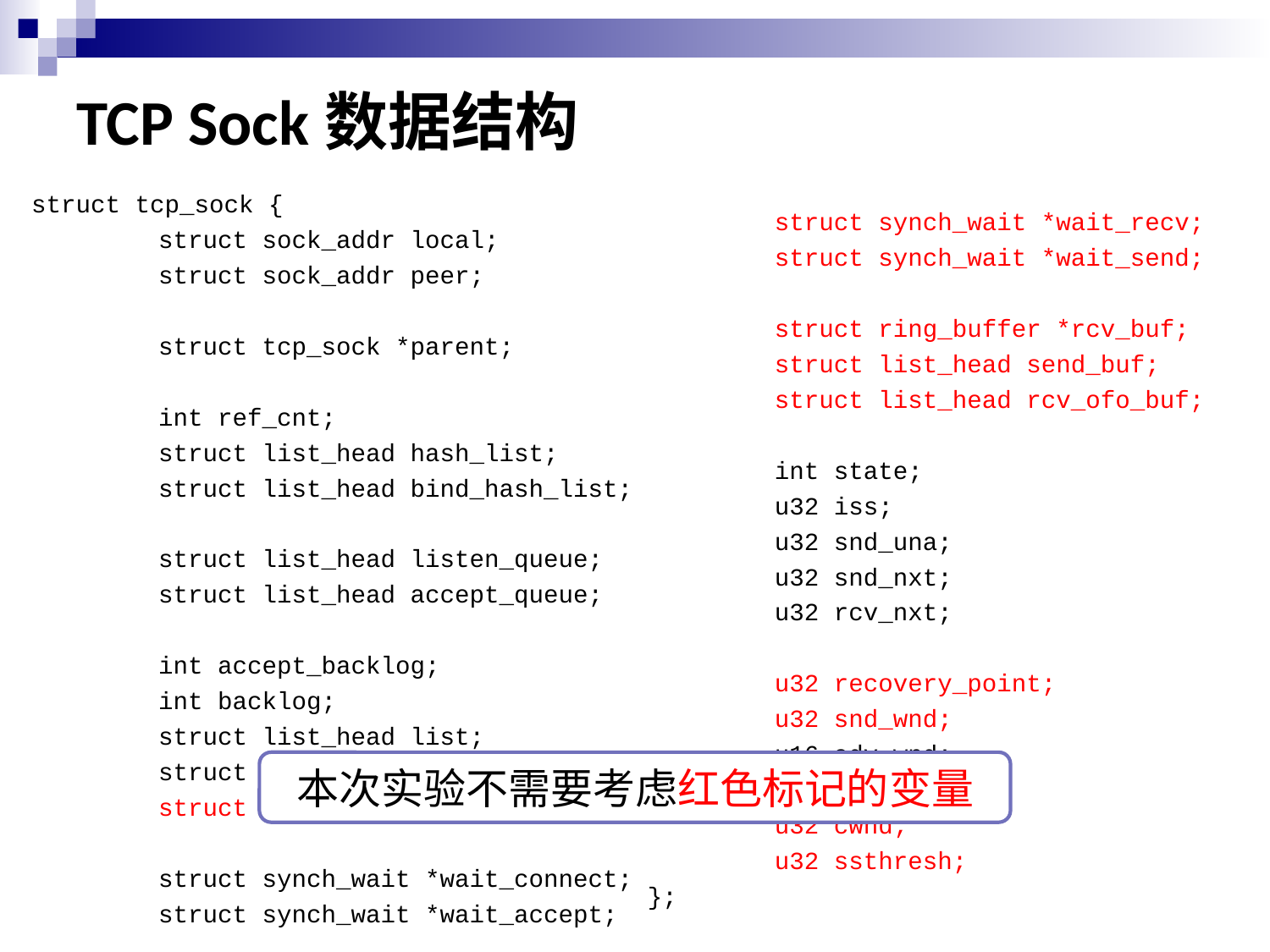

# TCP Sock数据结构
struct tcp_sock {
	struct sock_addr local;
	struct sock_addr peer;

	struct tcp_sock *parent;

	int ref_cnt;
	struct list_head hash_list;
	struct list_head bind_hash_list;

	struct list_head listen_queue;
	struct list_head accept_queue;

	int accept_backlog;
	int backlog;
	struct list_head list;
	struct tcp_timer timewait;
	struct tcp_timer retrans_timer;

	struct synch_wait *wait_connect;
	struct synch_wait *wait_accept;
	struct synch_wait *wait_recv;
	struct synch_wait *wait_send;

	struct ring_buffer *rcv_buf;
	struct list_head send_buf;
	struct list_head rcv_ofo_buf;

	int state;
	u32 iss;
	u32 snd_una;
	u32 snd_nxt;
	u32 rcv_nxt;

	u32 recovery_point;
	u32 snd_wnd;
	u16 adv_wnd;
	u16 rcv_wnd;
	u32 cwnd;
	u32 ssthresh;
};
本次实验不需要考虑红色标记的变量